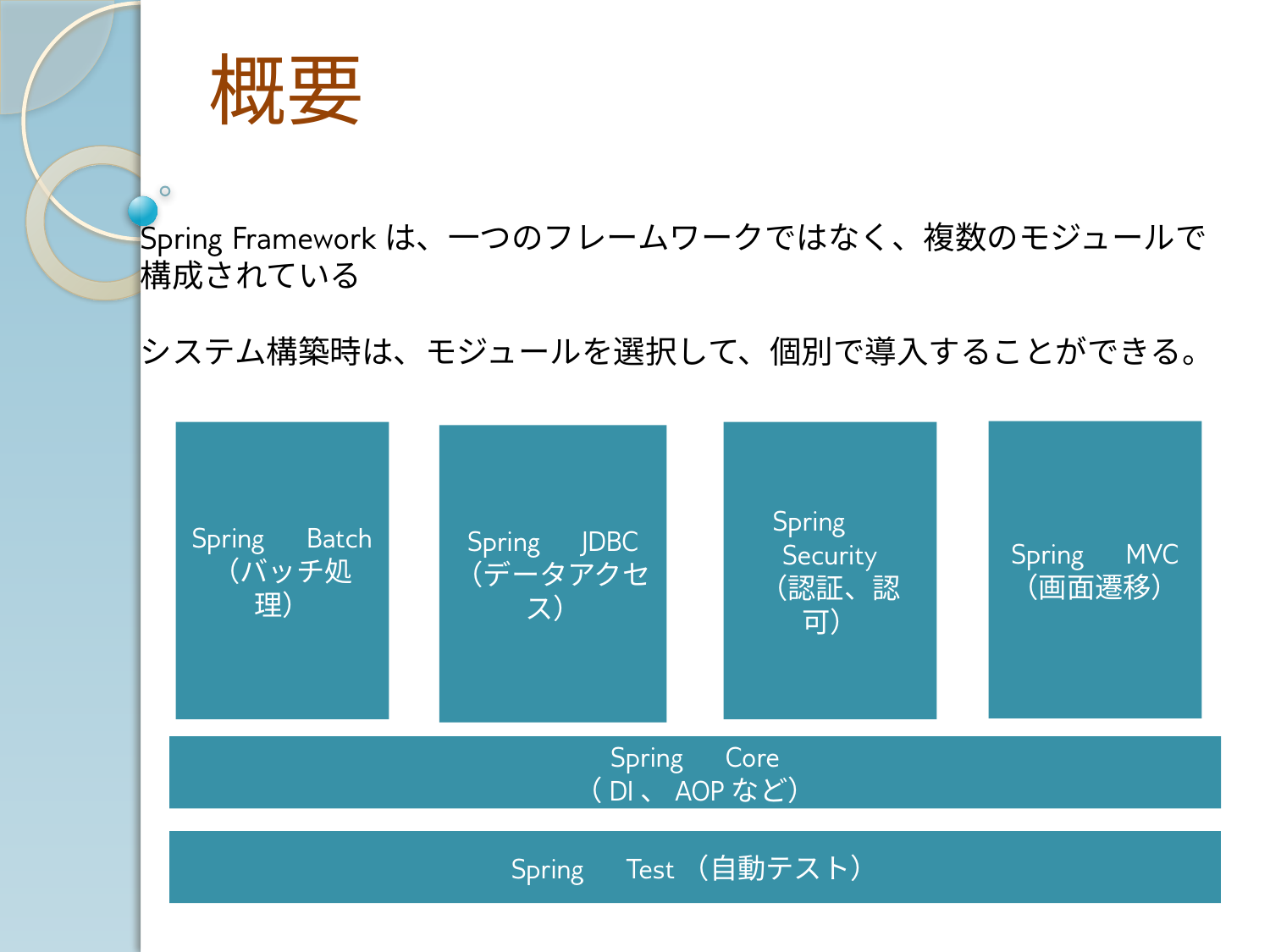

# 概要
Spring Frameworkは、一つのフレームワークではなく、複数のモジュールで
構成されている

システム構築時は、モジュールを選択して、個別で導入することができる。
Spring　MVC
（画面遷移）
Spring　Batch
（バッチ処理）
Spring　Security
（認証、認可）
Spring　JDBC
（データアクセス）
Spring　Core
（DI、AOPなど）
Spring　Test（自動テスト）